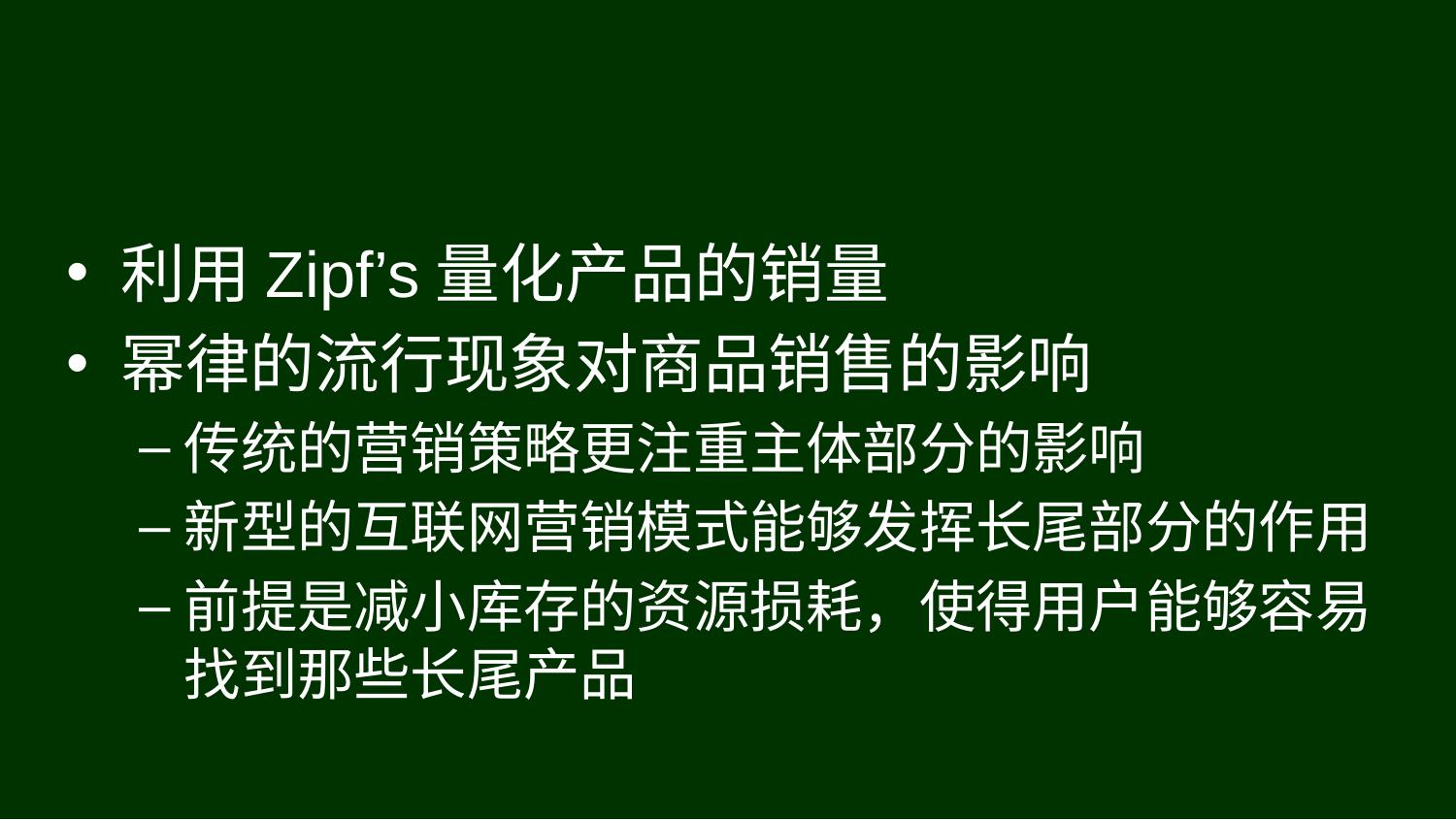

利用Zipf’s量化产品的销量
幂律的流行现象对商品销售的影响
传统的营销策略更注重主体部分的影响
新型的互联网营销模式能够发挥长尾部分的作用
前提是减小库存的资源损耗，使得用户能够容易找到那些长尾产品